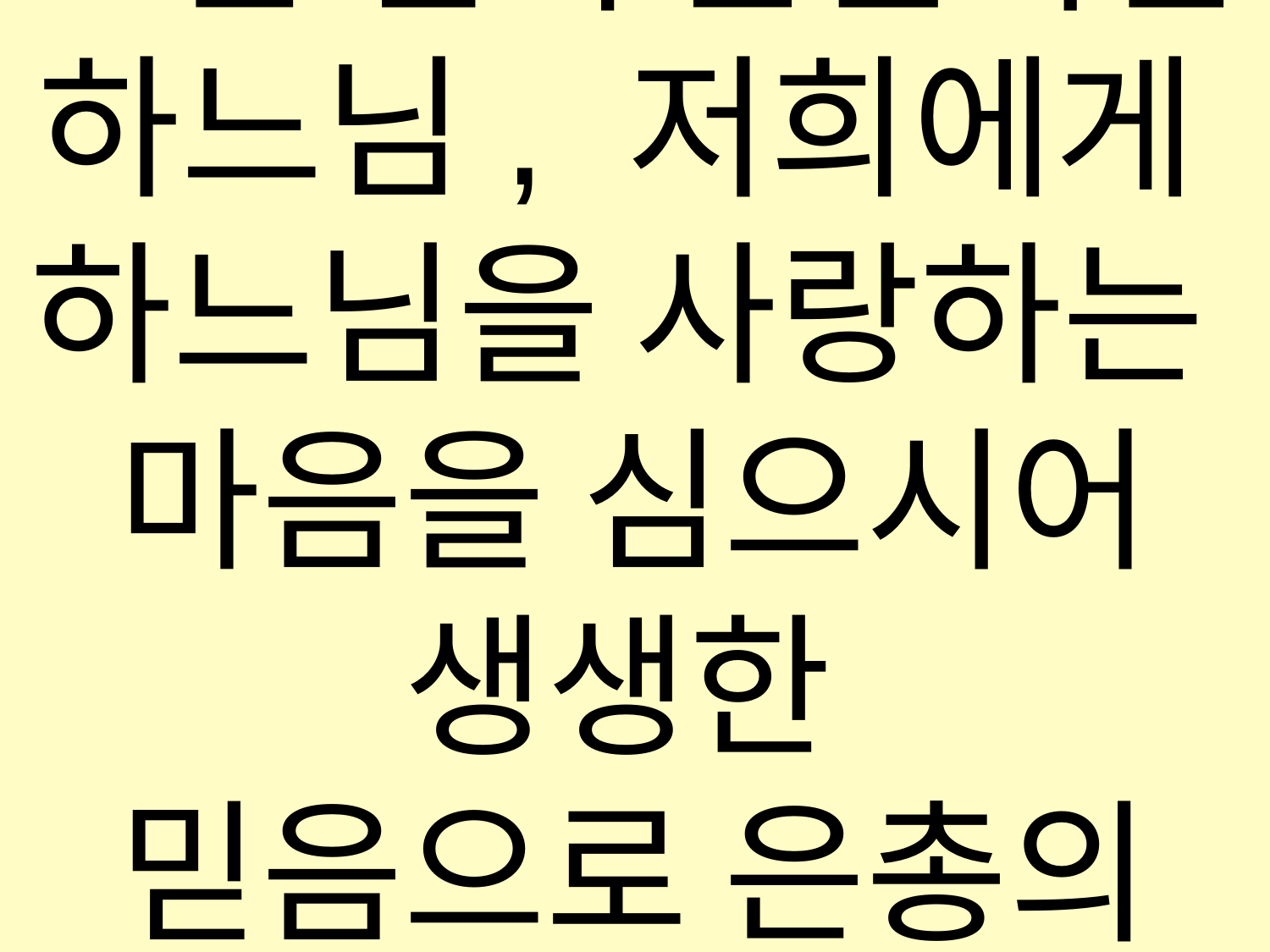

모든 선의 근원이신
하느님, 저희에게
하느님을 사랑하는
마음을 심으시어 생생한
믿음으로 은총의 씨앗이